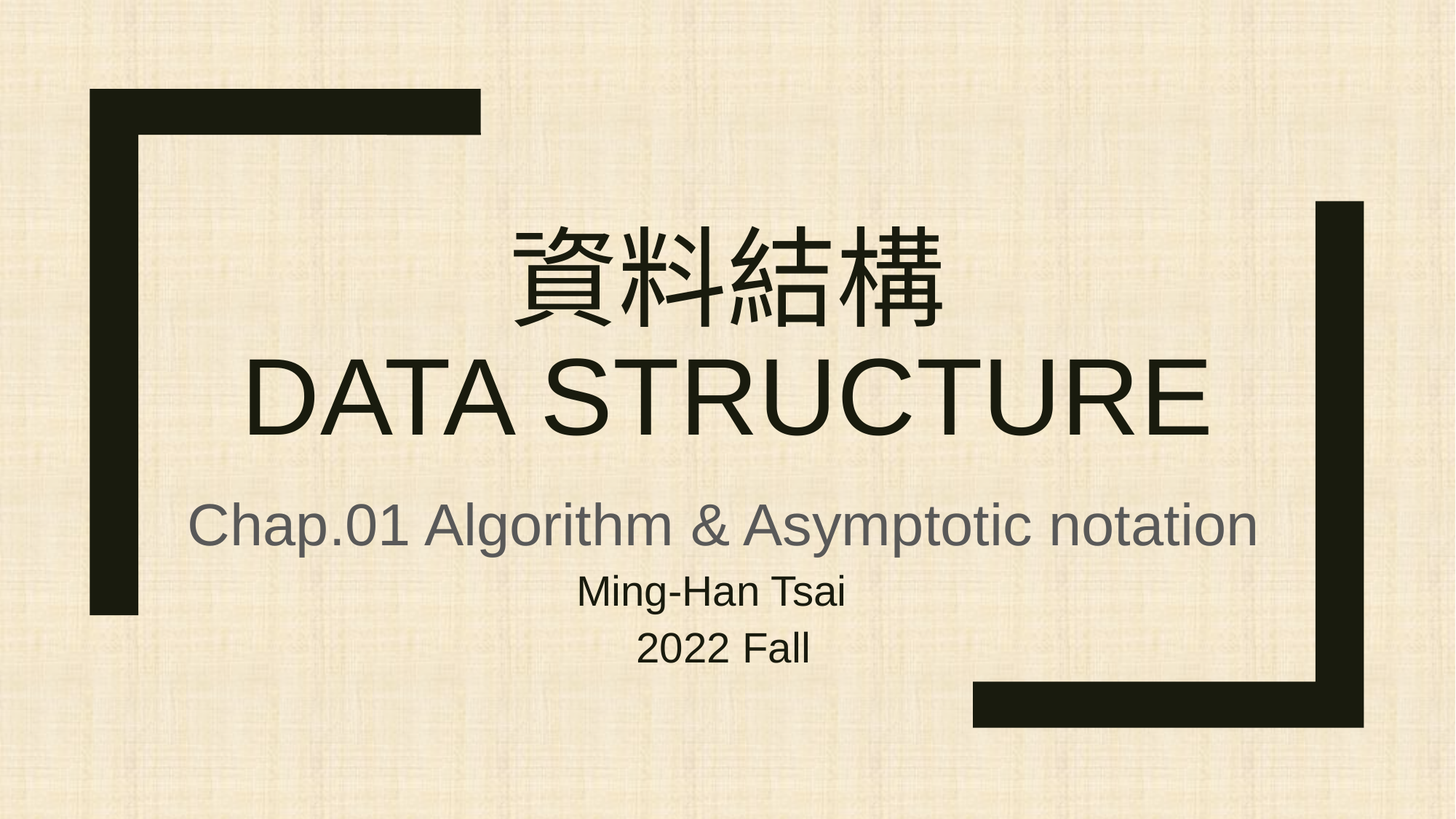

# 資料結構 Data Structure
Chap.01 Algorithm & Asymptotic notation
Ming-Han Tsai
2022 Fall